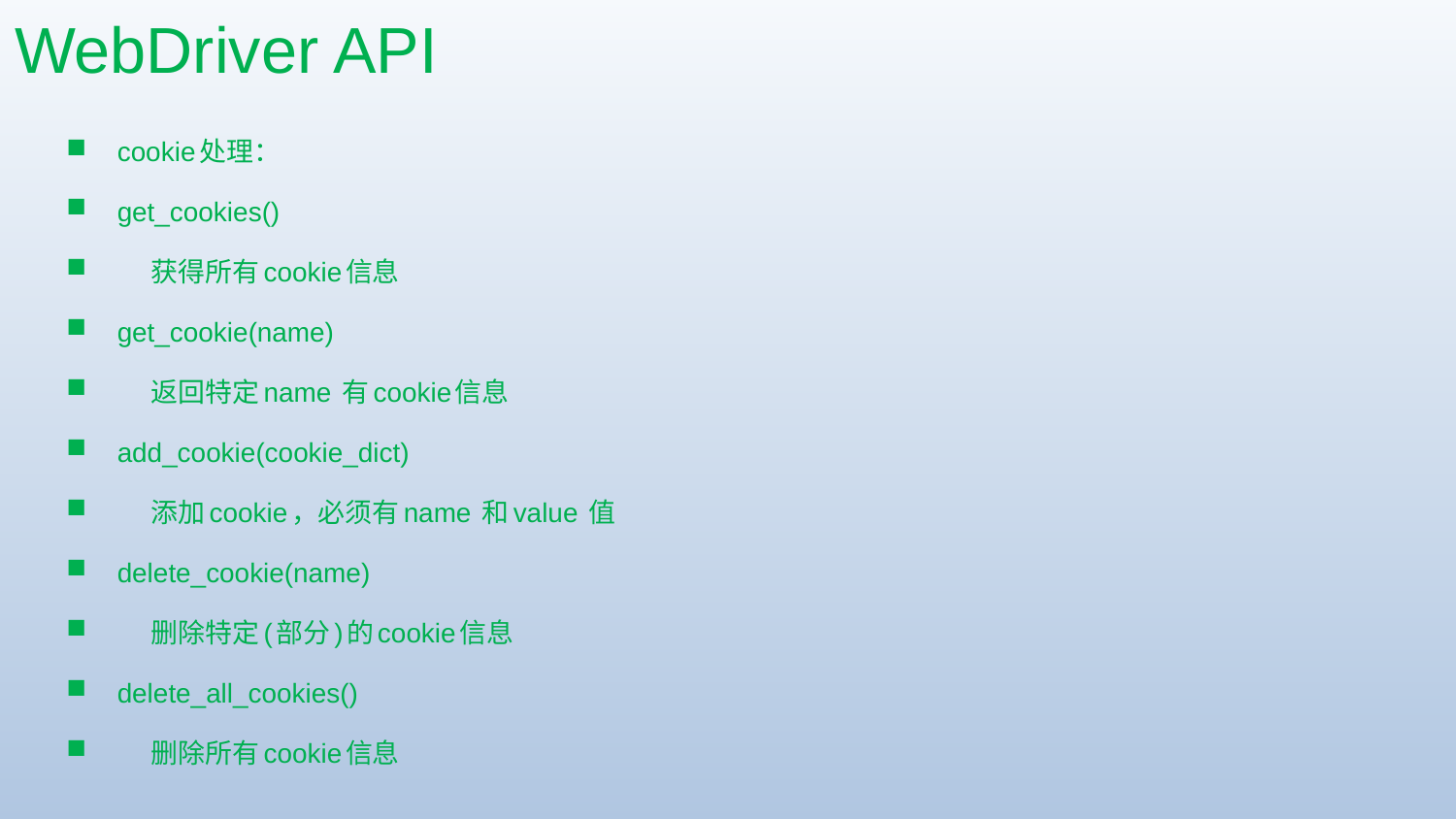

# WebDriver API
cookie处理：
get_cookies()
     获得所有cookie信息
get_cookie(name)
     返回特定name 有cookie信息
add_cookie(cookie_dict)
     添加cookie，必须有name 和value 值
delete_cookie(name)
     删除特定(部分)的cookie信息
delete_all_cookies()
     删除所有cookie信息